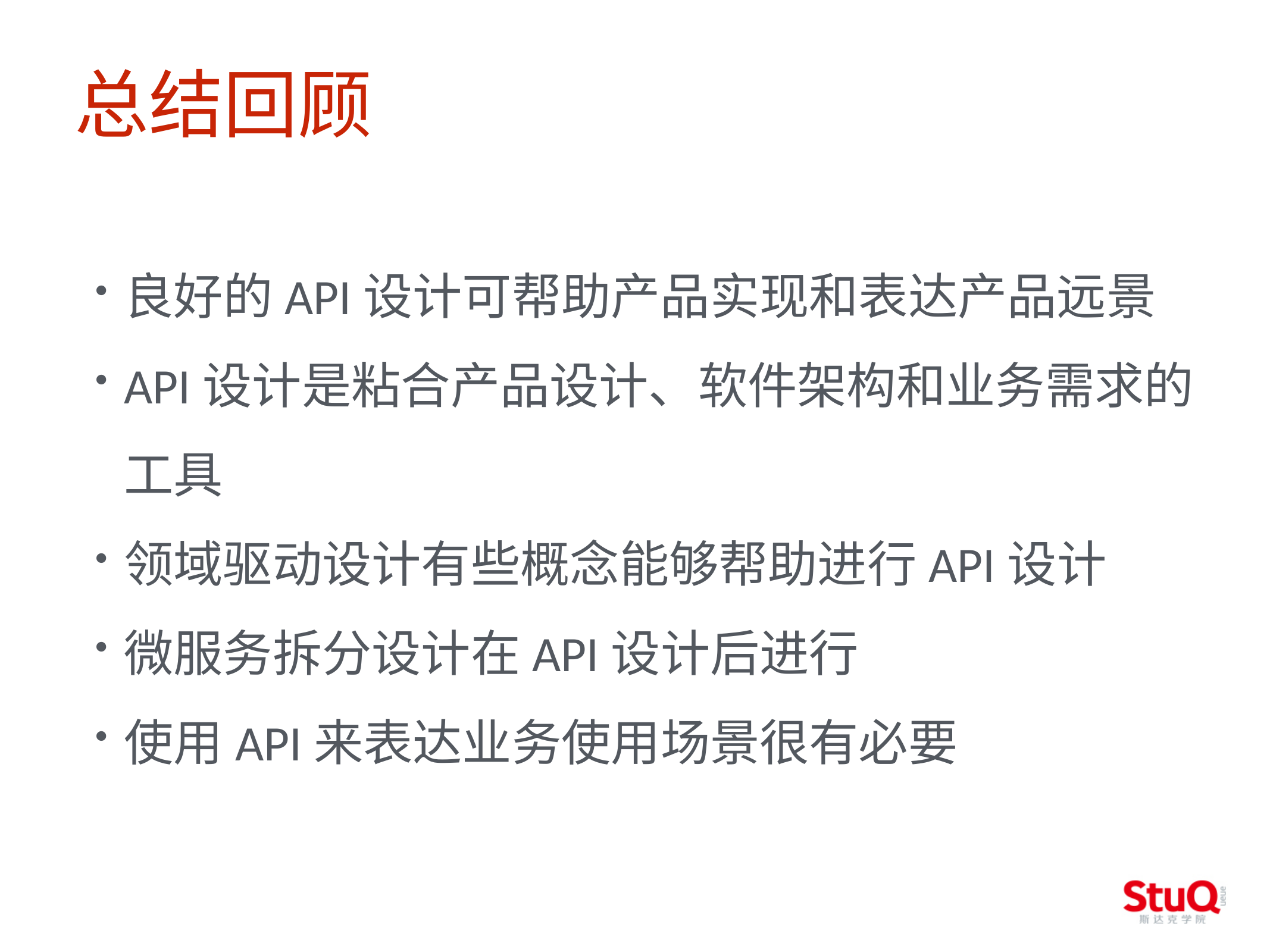

总结回顾
良好的API设计可帮助产品实现和表达产品远景
API设计是粘合产品设计、软件架构和业务需求的工具
领域驱动设计有些概念能够帮助进行API设计
微服务拆分设计在API设计后进行
使用API来表达业务使用场景很有必要